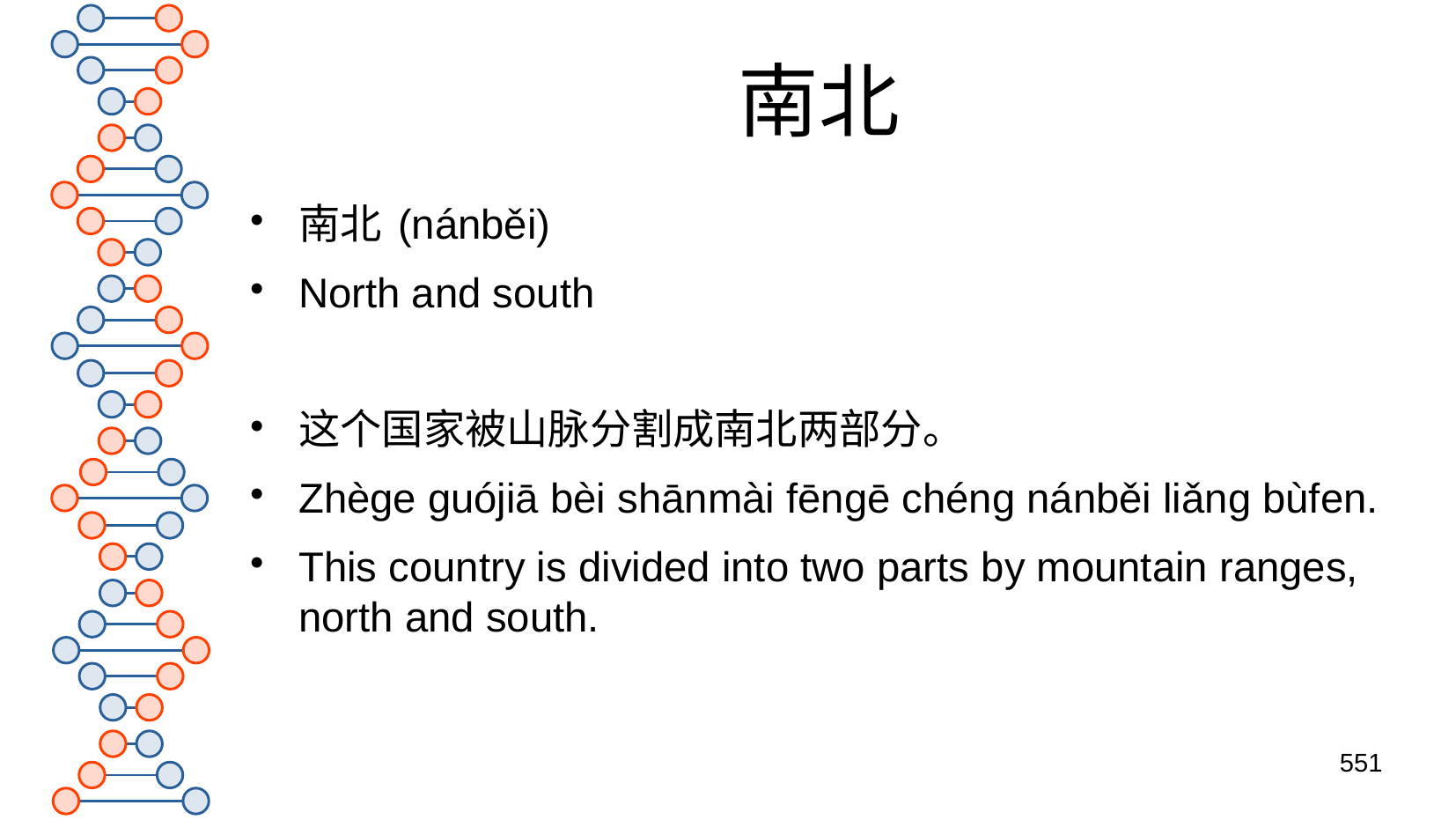

# 南北
南北 (nánběi)
North and south

这个国家被山脉分割成南北两部分。
Zhège guójiā bèi shānmài fēngē chéng nánběi liǎng bùfen.
This country is divided into two parts by mountain ranges, north and south.
551